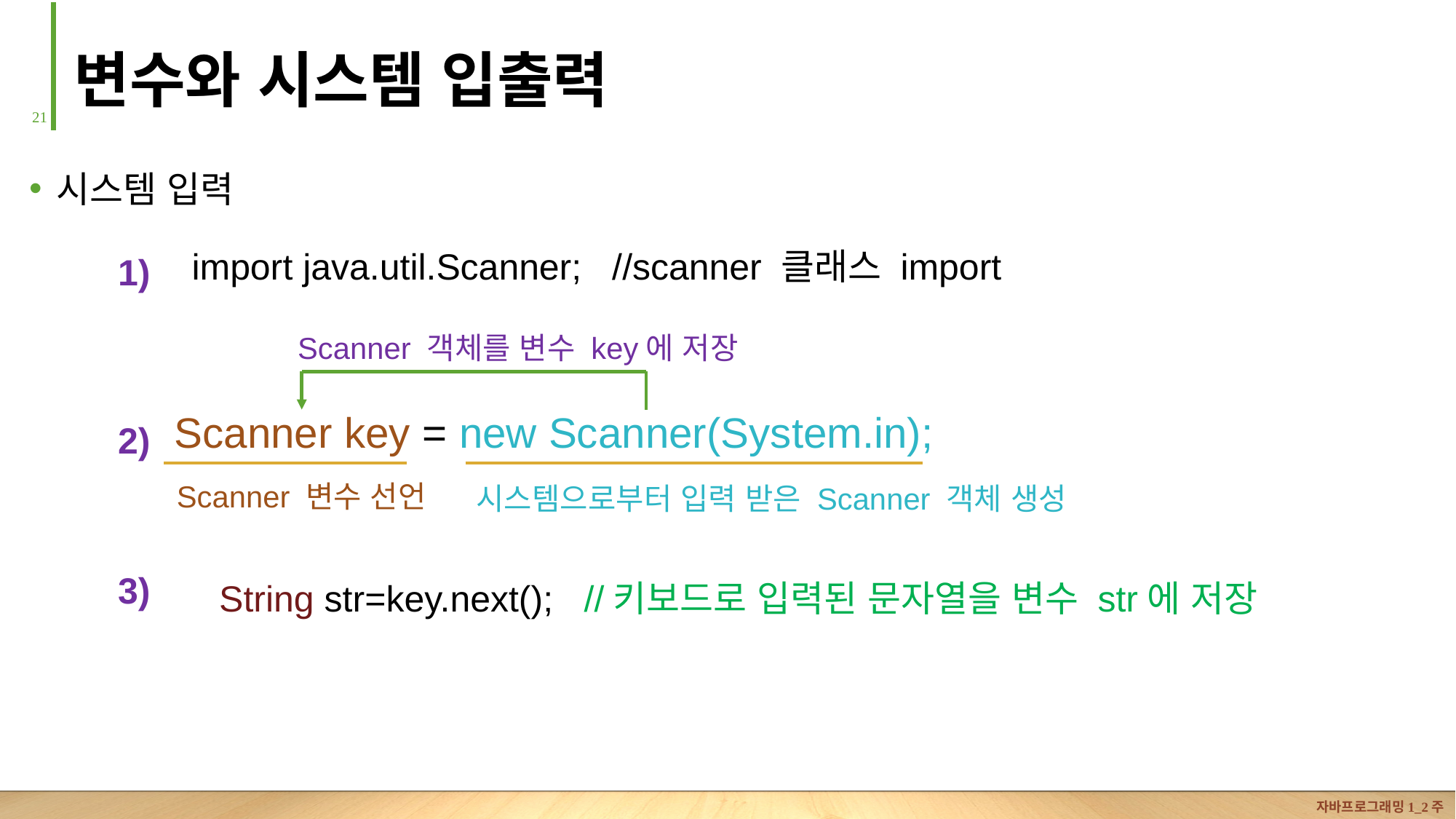

# 변수와 시스템 입출력
21
시스템 입력
import java.util.Scanner;   //scanner 클래스 import
1)
Scanner 객체를 변수 key에 저장
Scanner key = new Scanner(System.in);
Scanner 변수 선언
시스템으로부터 입력 받은 Scanner 객체 생성
2)
3)
String str=key.next();   //키보드로 입력된 문자열을 변수 str에 저장
자바프로그래밍1_2주